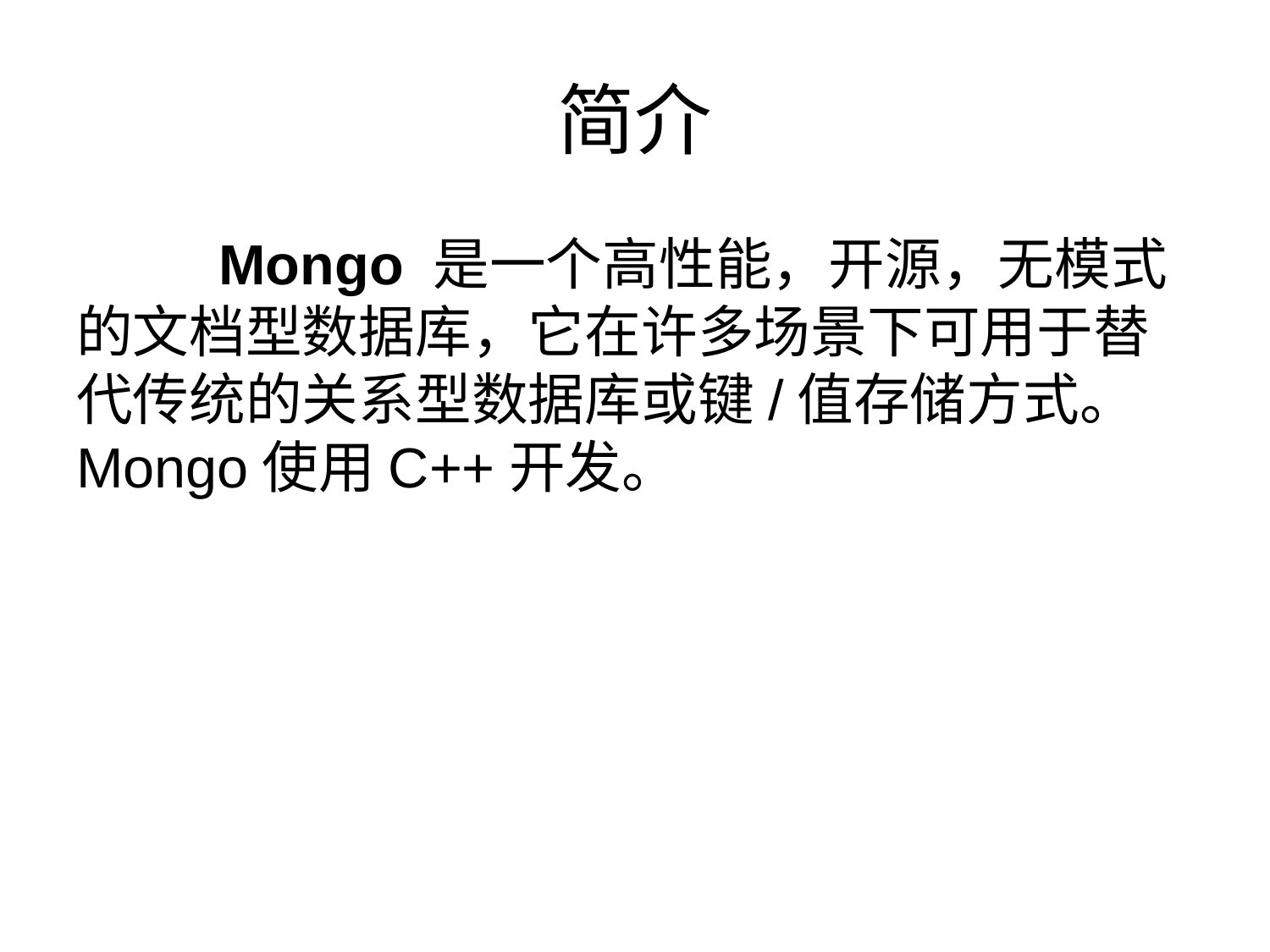

# 简介
	 Mongo 是一个高性能，开源，无模式的文档型数据库，它在许多场景下可用于替代传统的关系型数据库或键/值存储方式。Mongo使用C++开发。